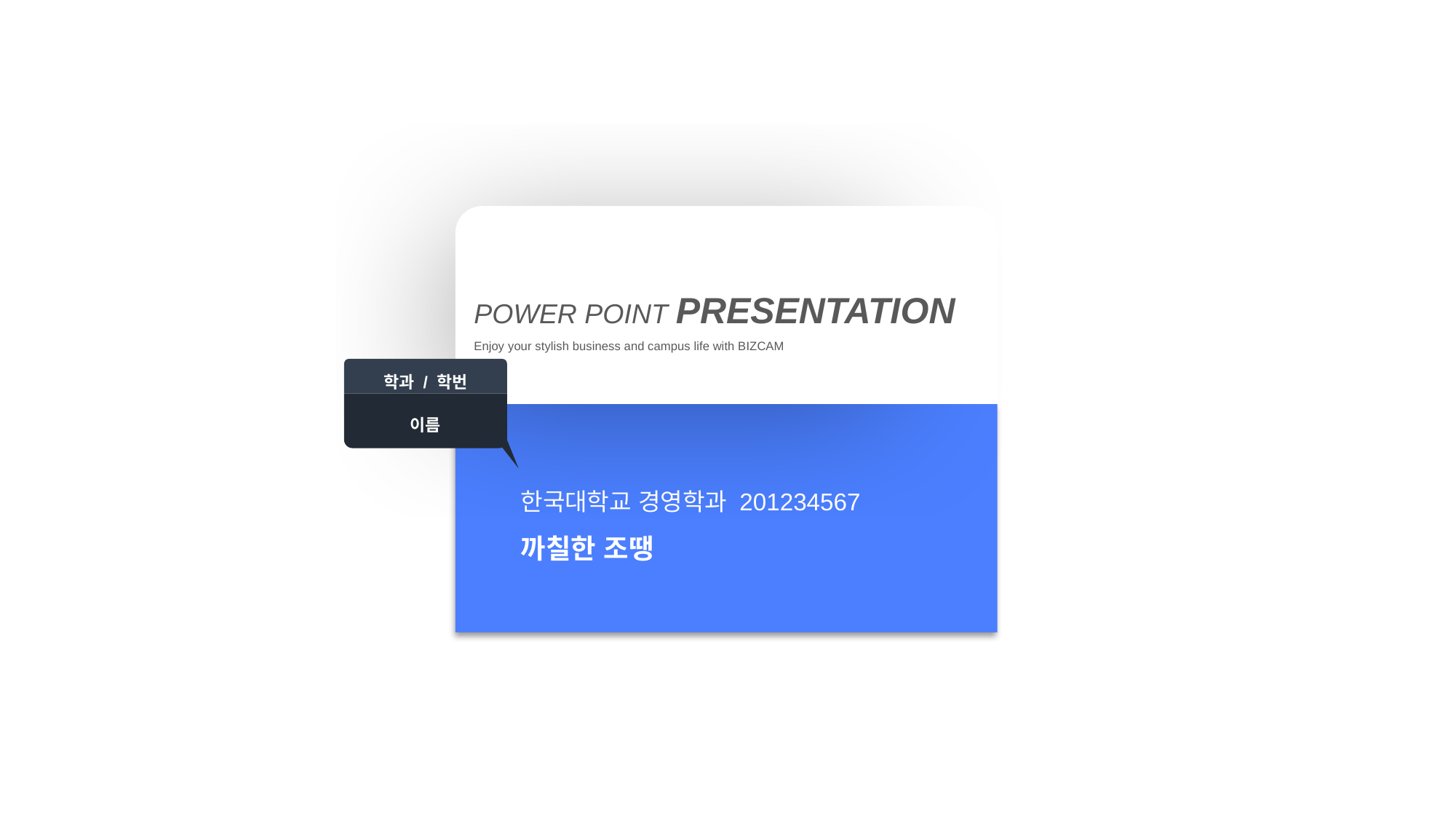

POWER POINT PRESENTATION
Enjoy your stylish business and campus life with BIZCAM
학과 / 학번
이름

한국대학교 경영학과 201234567
까칠한 조땡